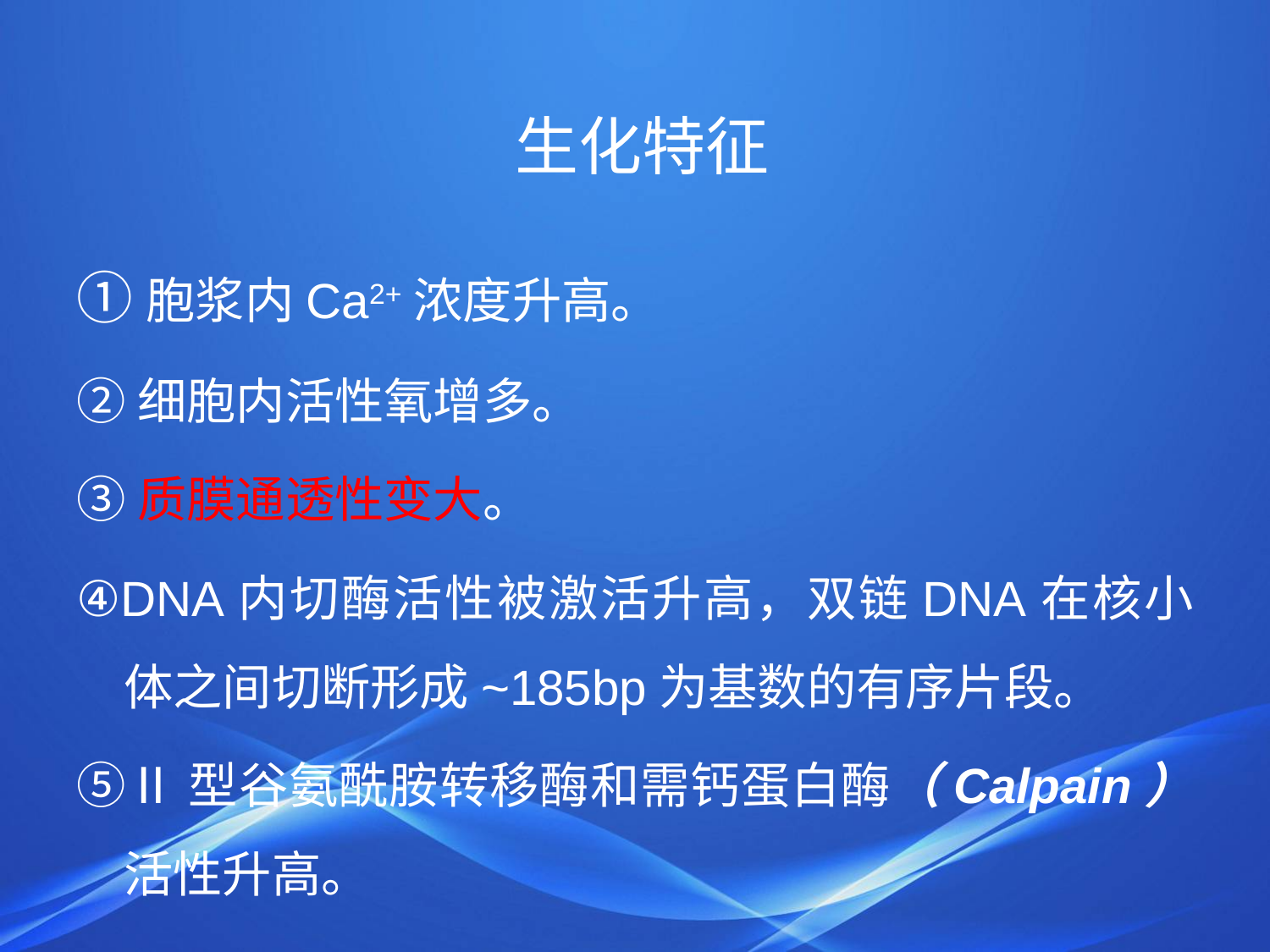

# 生化特征
①胞浆内Ca2+浓度升高。
②细胞内活性氧增多。
③质膜通透性变大。
④DNA内切酶活性被激活升高，双链DNA在核小体之间切断形成~185bp为基数的有序片段。
⑤Ⅱ型谷氨酰胺转移酶和需钙蛋白酶（Calpain）活性升高。